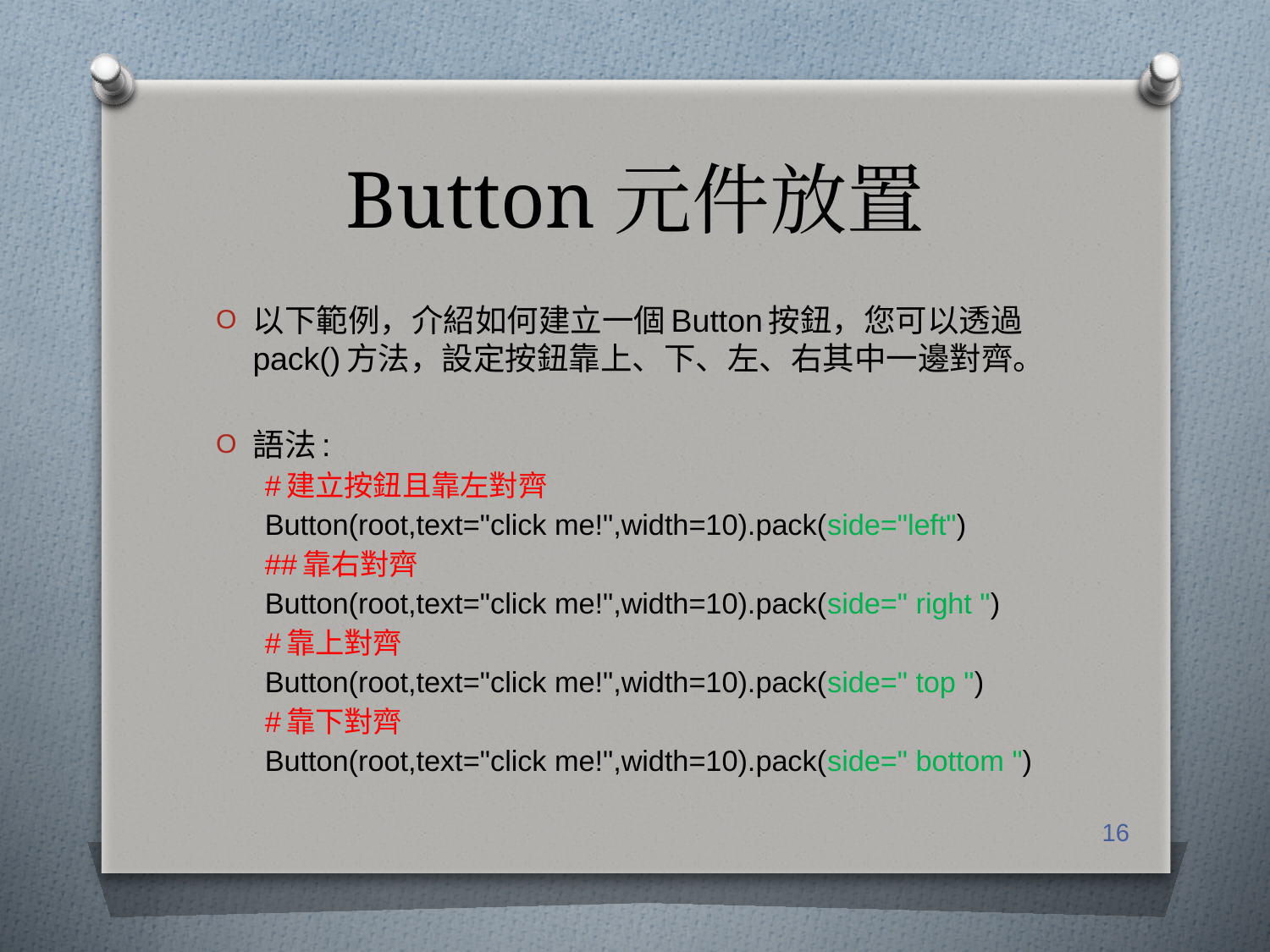

# Button元件放置
以下範例，介紹如何建立一個Button按鈕，您可以透過pack()方法，設定按鈕靠上、下、左、右其中一邊對齊。

語法:
#建立按鈕且靠左對齊
Button(root,text="click me!",width=10).pack(side="left")
##靠右對齊
Button(root,text="click me!",width=10).pack(side=" right ")
#靠上對齊
Button(root,text="click me!",width=10).pack(side=" top ")
#靠下對齊
Button(root,text="click me!",width=10).pack(side=" bottom ")

16